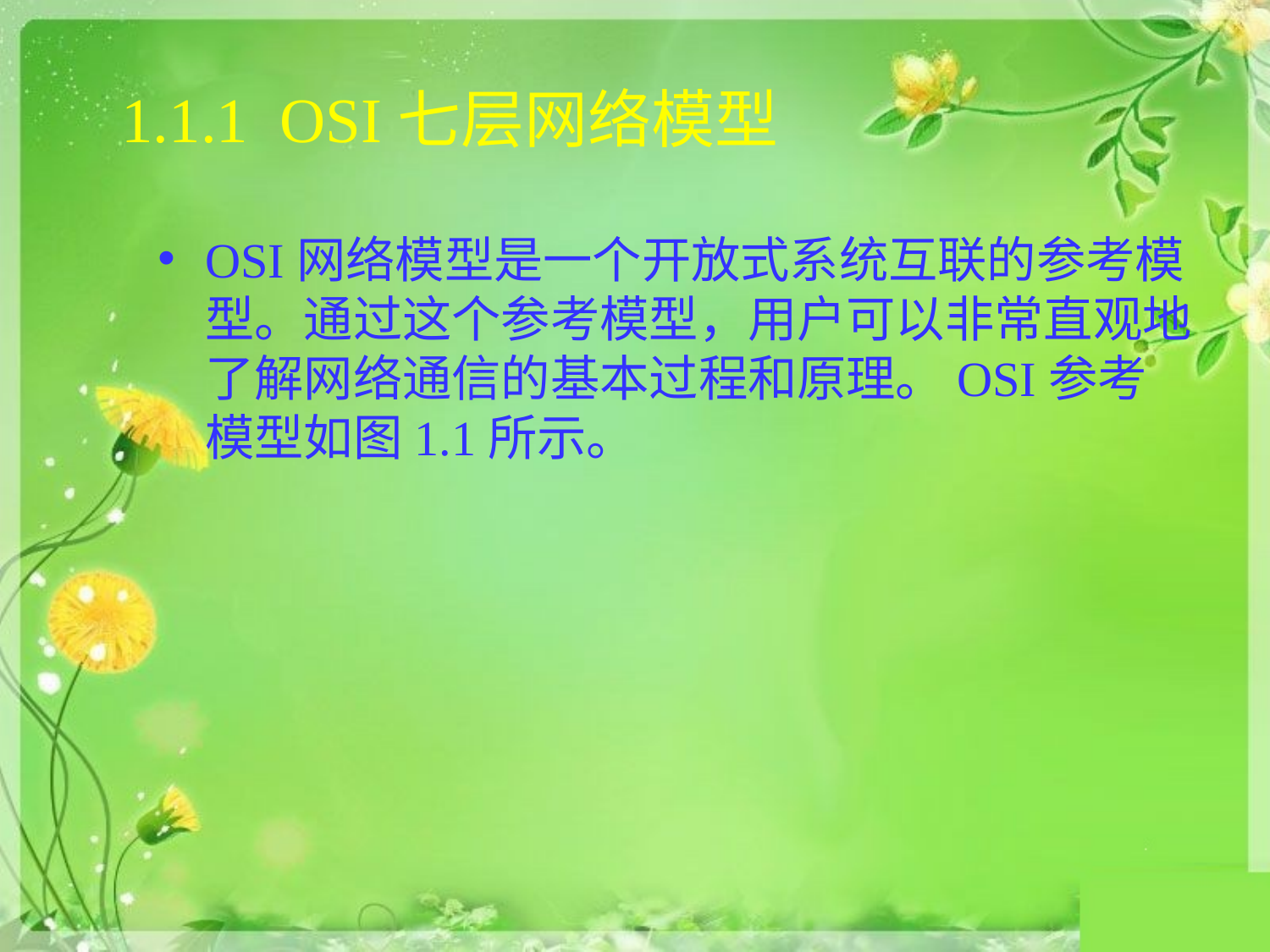

# 1.1.1  OSI七层网络模型
OSI网络模型是一个开放式系统互联的参考模型。通过这个参考模型，用户可以非常直观地了解网络通信的基本过程和原理。OSI参考模型如图1.1所示。